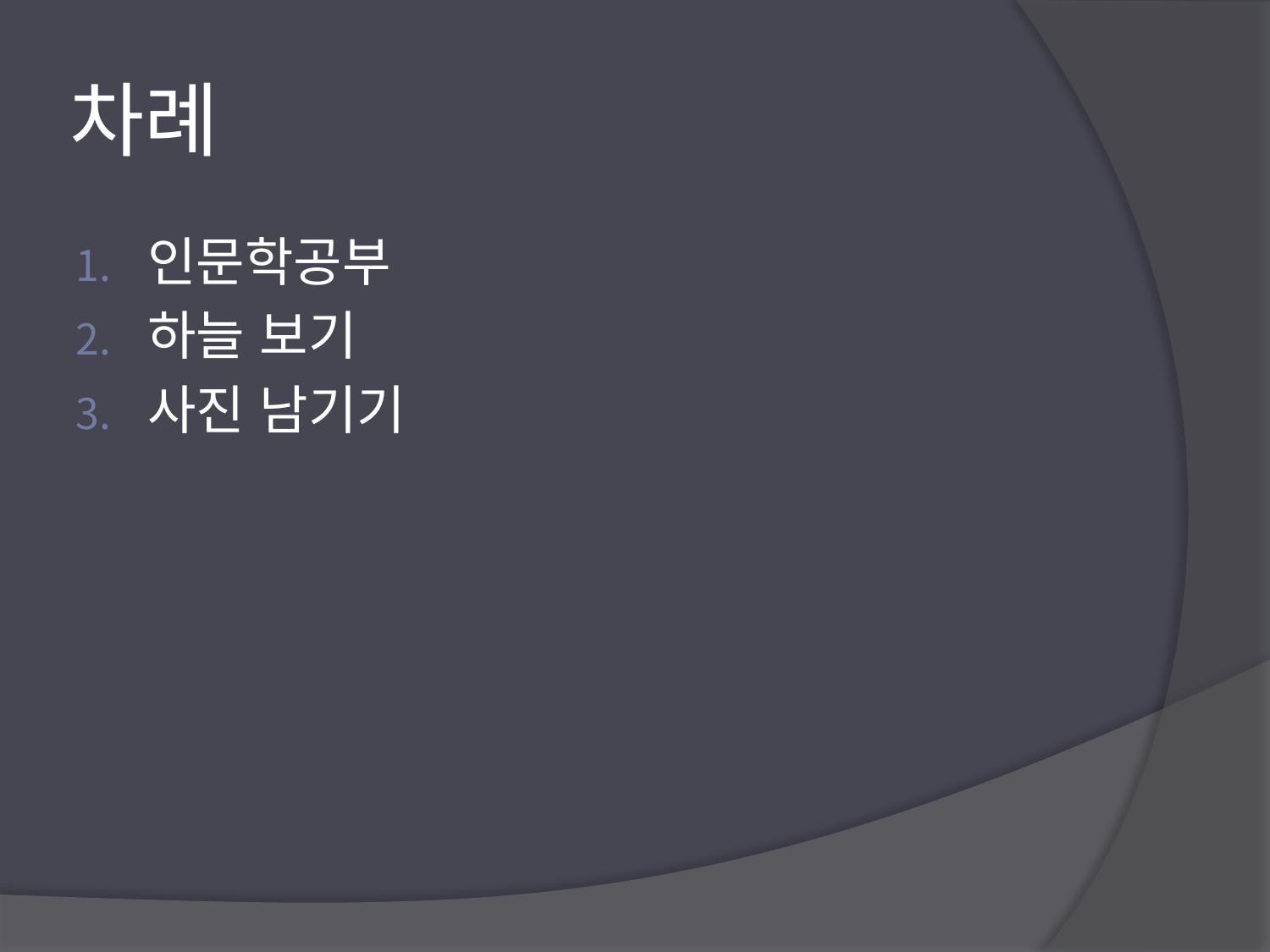

# 차례
인문학공부
하늘 보기
사진 남기기